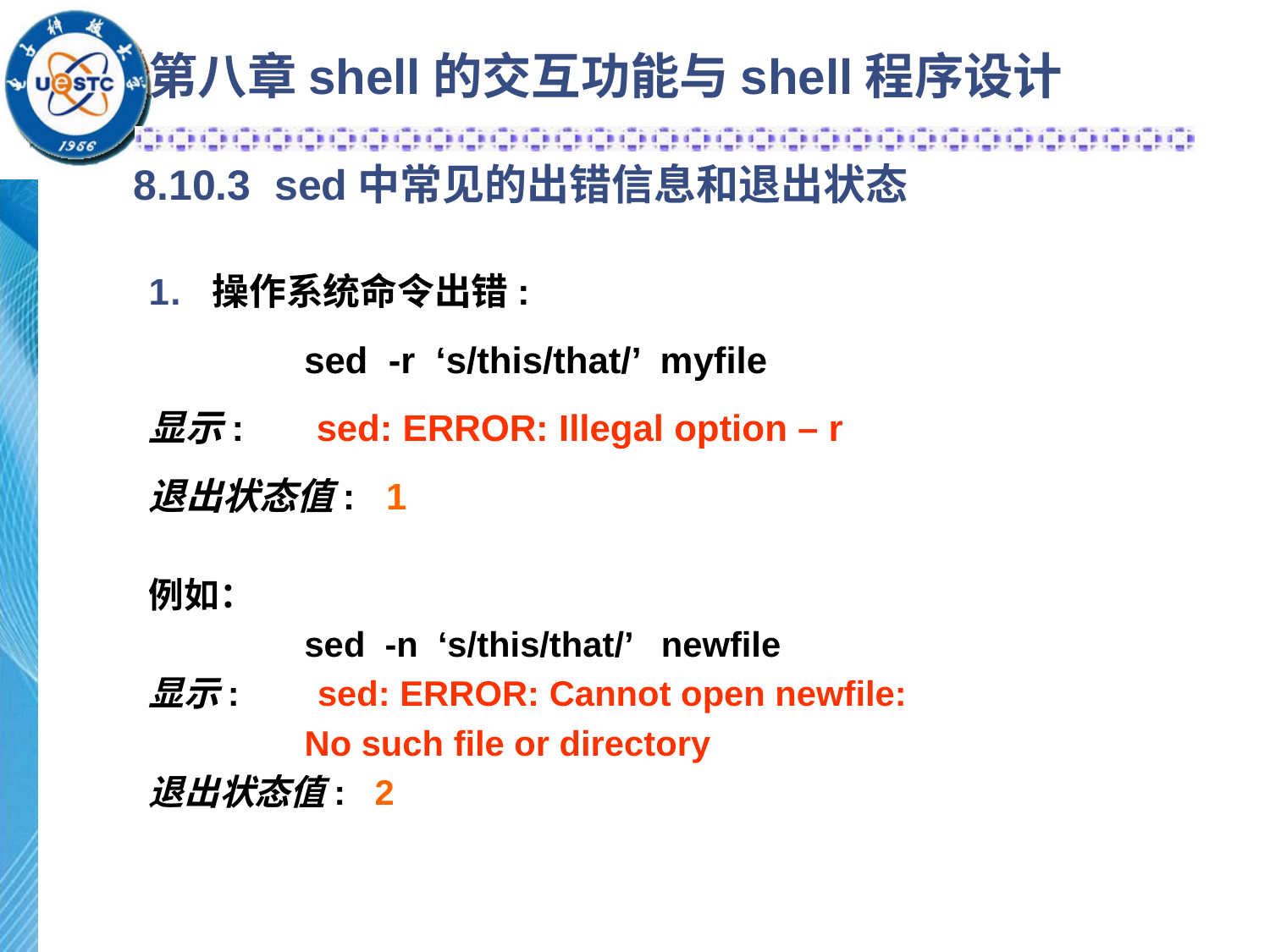

第八章shell的交互功能与shell程序设计
8.10.3  sed中常见的出错信息和退出状态
操作系统命令出错:
               sed  -r  ‘s/this/that/’  myfile
显示:       sed: ERROR: Illegal option – r
退出状态值:   1
例如：
                sed  -n  ‘s/this/that/’   newfile
显示:        sed: ERROR: Cannot open newfile:
                No such file or directory
退出状态值:   2